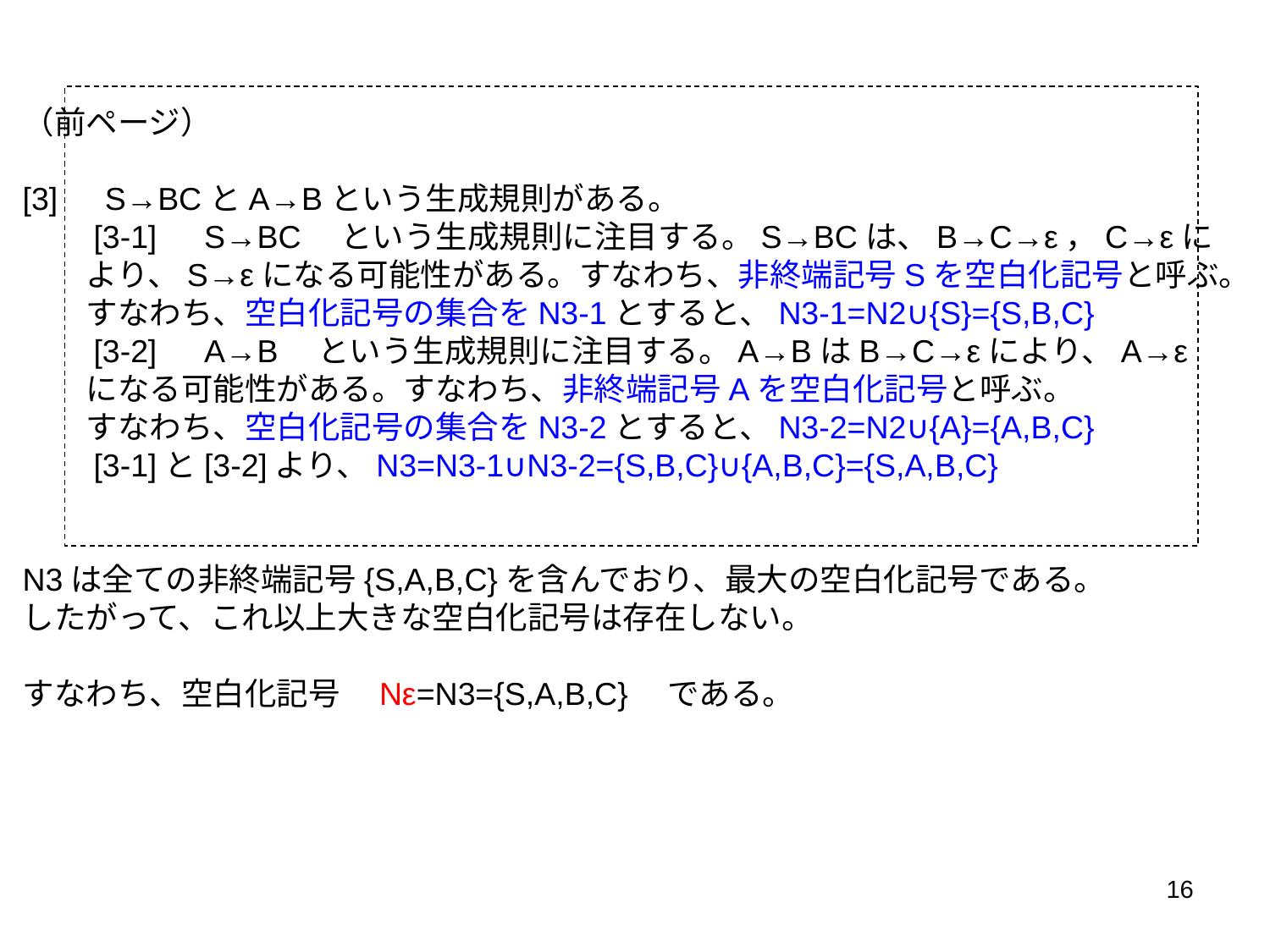

（前ページ）

[3]　S→BCとA→Bという生成規則がある。
　　[3-1]　S→BC　という生成規則に注目する。S→BCは、B→C→ε，C→εに
　　より、S→εになる可能性がある。すなわち、非終端記号Sを空白化記号と呼ぶ。
　　すなわち、空白化記号の集合をN3-1とすると、N3-1=N2∪{S}={S,B,C}
　　[3-2]　A→B　という生成規則に注目する。A→BはB→C→εにより、A→ε
　　になる可能性がある。すなわち、非終端記号Aを空白化記号と呼ぶ。
　　すなわち、空白化記号の集合をN3-2とすると、N3-2=N2∪{A}={A,B,C}
　　[3-1]と[3-2]より、N3=N3-1∪N3-2={S,B,C}∪{A,B,C}={S,A,B,C}

N3は全ての非終端記号{S,A,B,C}を含んでおり、最大の空白化記号である。
したがって、これ以上大きな空白化記号は存在しない。

すなわち、空白化記号　Nε=N3={S,A,B,C}　である。
16